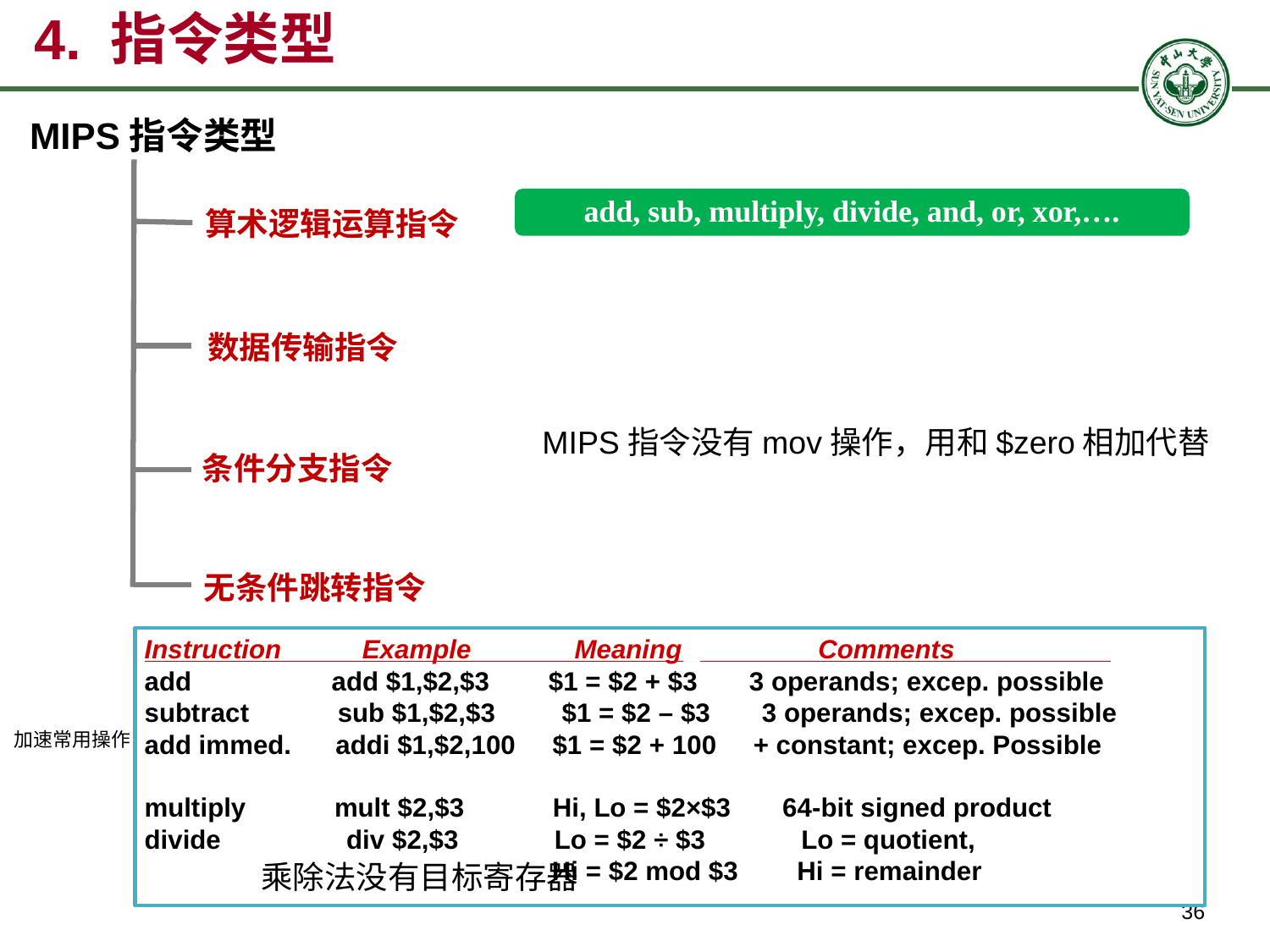

# 4. 指令类型
MIPS指令类型
add, sub, multiply, divide, and, or, xor,….
算术逻辑运算指令
数据传输指令
MIPS指令没有mov操作，用和$zero相加代替
条件分支指令
无条件跳转指令
Instruction           Example              Meaning	                Comments
add                   add $1,$2,$3        $1 = $2 + $3       3 operands; excep. possible
subtract            sub $1,$2,$3         $1 = $2 – $3       3 operands; excep. possible
add immed.      addi $1,$2,100     $1 = $2 + 100     + constant; excep. Possible

multiply            mult $2,$3            Hi, Lo = $2×$3       64-bit signed product
divide                 div $2,$3             Lo = $2 ÷ $3             Lo = quotient,
                                                       Hi = $2 mod $3        Hi = remainder

加速常用操作
乘除法没有目标寄存器